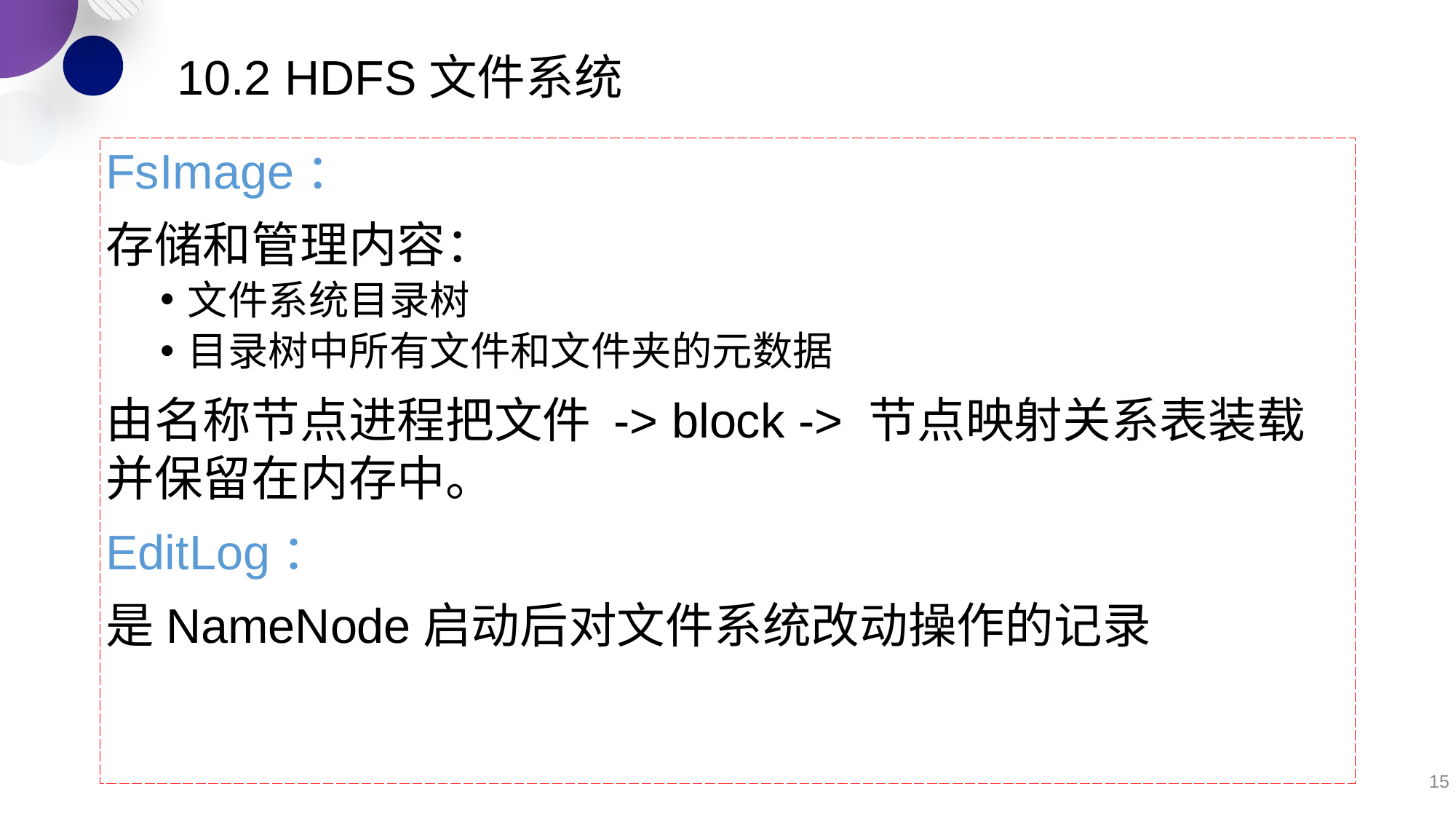

# 10.2 HDFS文件系统
FsImage：
存储和管理内容：
文件系统目录树
目录树中所有文件和文件夹的元数据
由名称节点进程把文件 -> block -> 节点映射关系表装载并保留在内存中。
EditLog：
是NameNode启动后对文件系统改动操作的记录

15